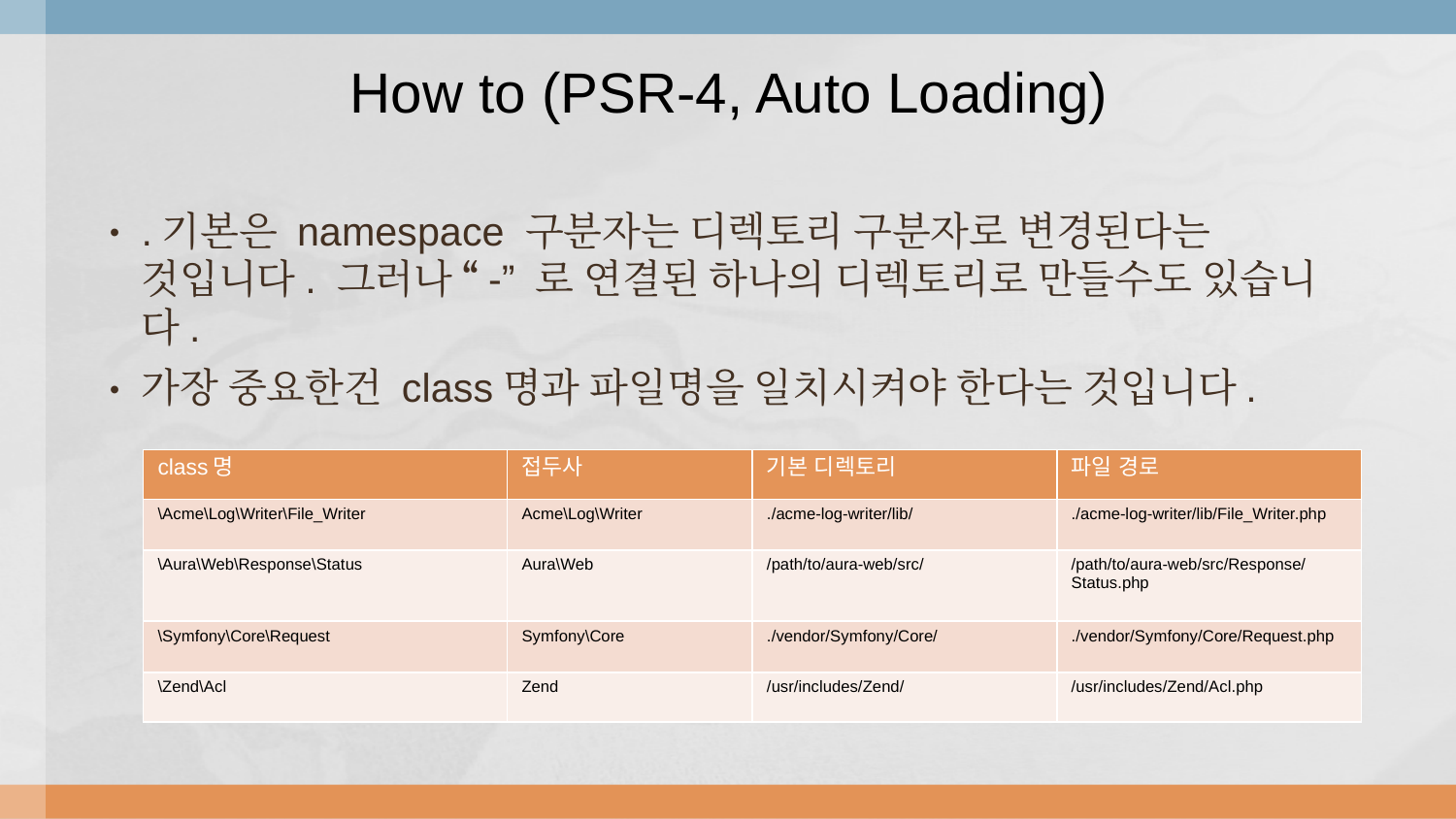

# How to (PSR-4, Auto Loading)
.기본은 namespace 구분자는 디렉토리 구분자로 변경된다는 것입니다. 그러나 “-” 로 연결된 하나의 디렉토리로 만들수도 있습니다.
가장 중요한건 class명과 파일명을 일치시켜야 한다는 것입니다.
| class명 | 접두사 | 기본 디렉토리 | 파일 경로 |
| --- | --- | --- | --- |
| \Acme\Log\Writer\File\_Writer | Acme\Log\Writer | ./acme-log-writer/lib/ | ./acme-log-writer/lib/File\_Writer.php |
| \Aura\Web\Response\Status | Aura\Web | /path/to/aura-web/src/ | /path/to/aura-web/src/Response/Status.php |
| \Symfony\Core\Request | Symfony\Core | ./vendor/Symfony/Core/ | ./vendor/Symfony/Core/Request.php |
| \Zend\Acl | Zend | /usr/includes/Zend/ | /usr/includes/Zend/Acl.php |